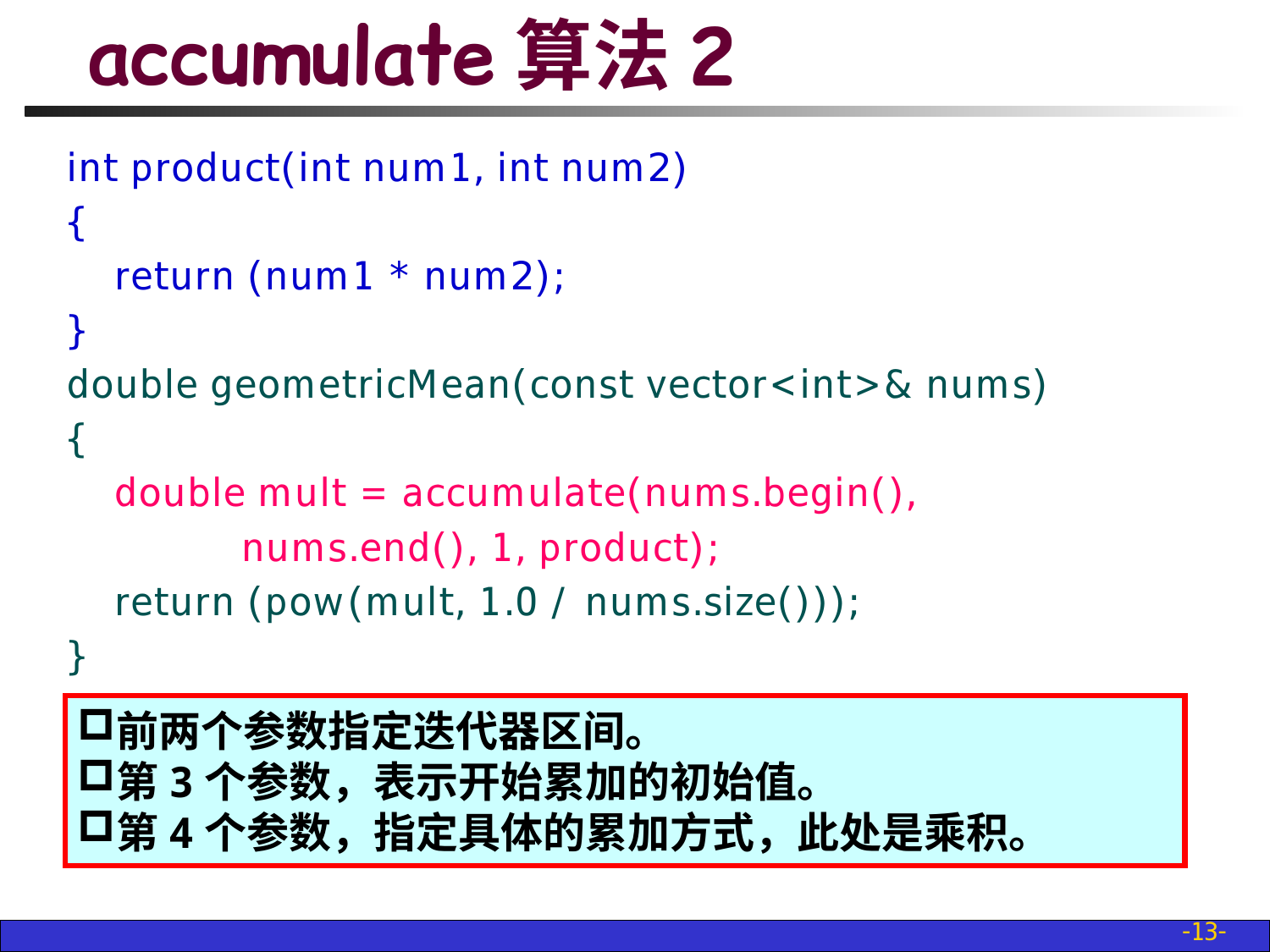

# accumulate算法2
int product(int num1, int num2)
{
	return (num1 * num2);
}
double geometricMean(const vector<int>& nums)
{
	double mult = accumulate(nums.begin(),
		nums.end(), 1, product);
	return (pow(mult, 1.0 / nums.size()));
}
前两个参数指定迭代器区间。
第3个参数，表示开始累加的初始值。
第4个参数，指定具体的累加方式，此处是乘积。
-13-